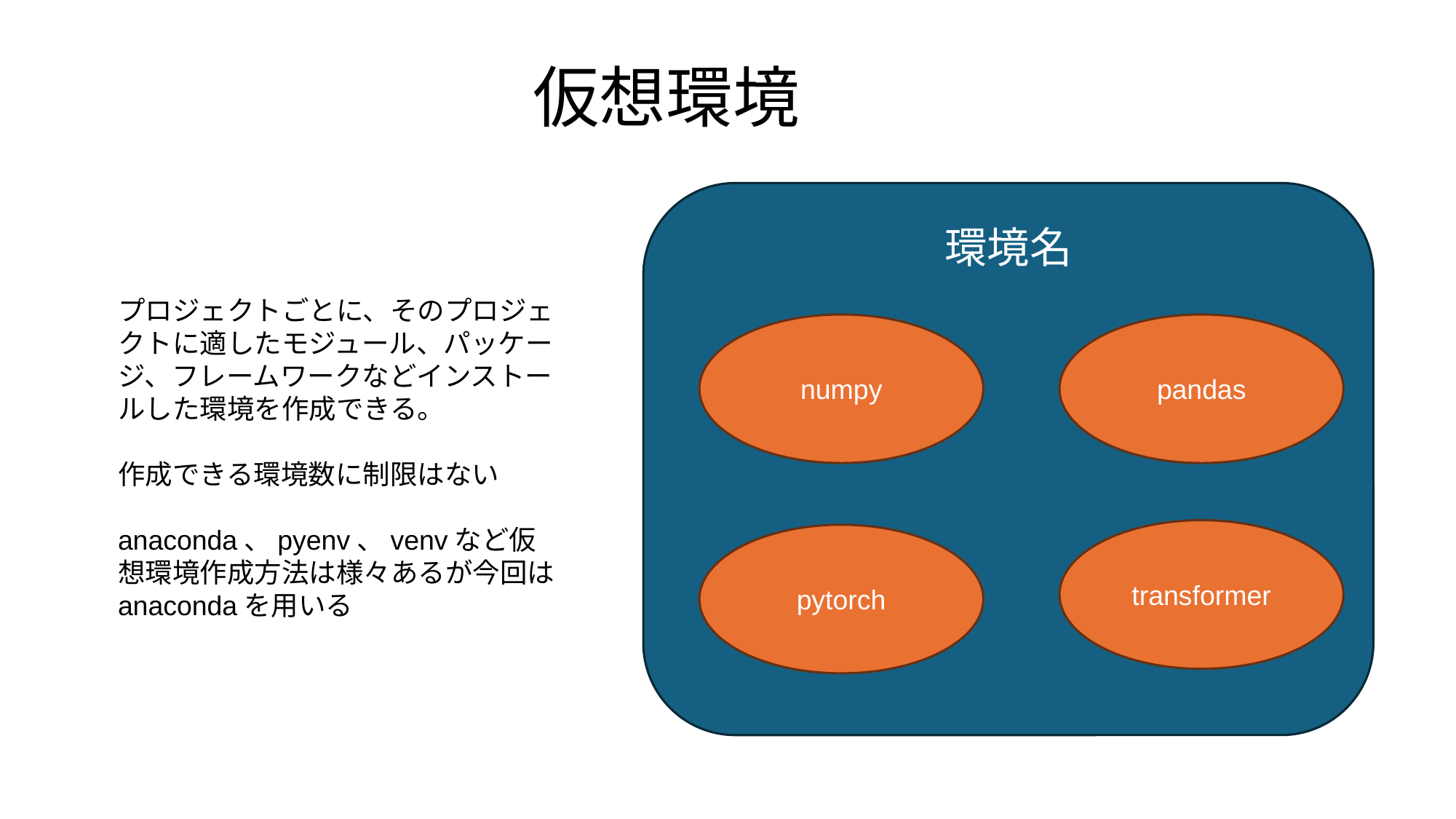

# 仮想環境
環境名

プロジェクトごとに、そのプロジェクトに適したモジュール、パッケージ、フレームワークなどインストールした環境を作成できる。

作成できる環境数に制限はない

anaconda、pyenv、venvなど仮想環境作成方法は様々あるが今回はanacondaを用いる
numpy
pandas
transformer
pytorch